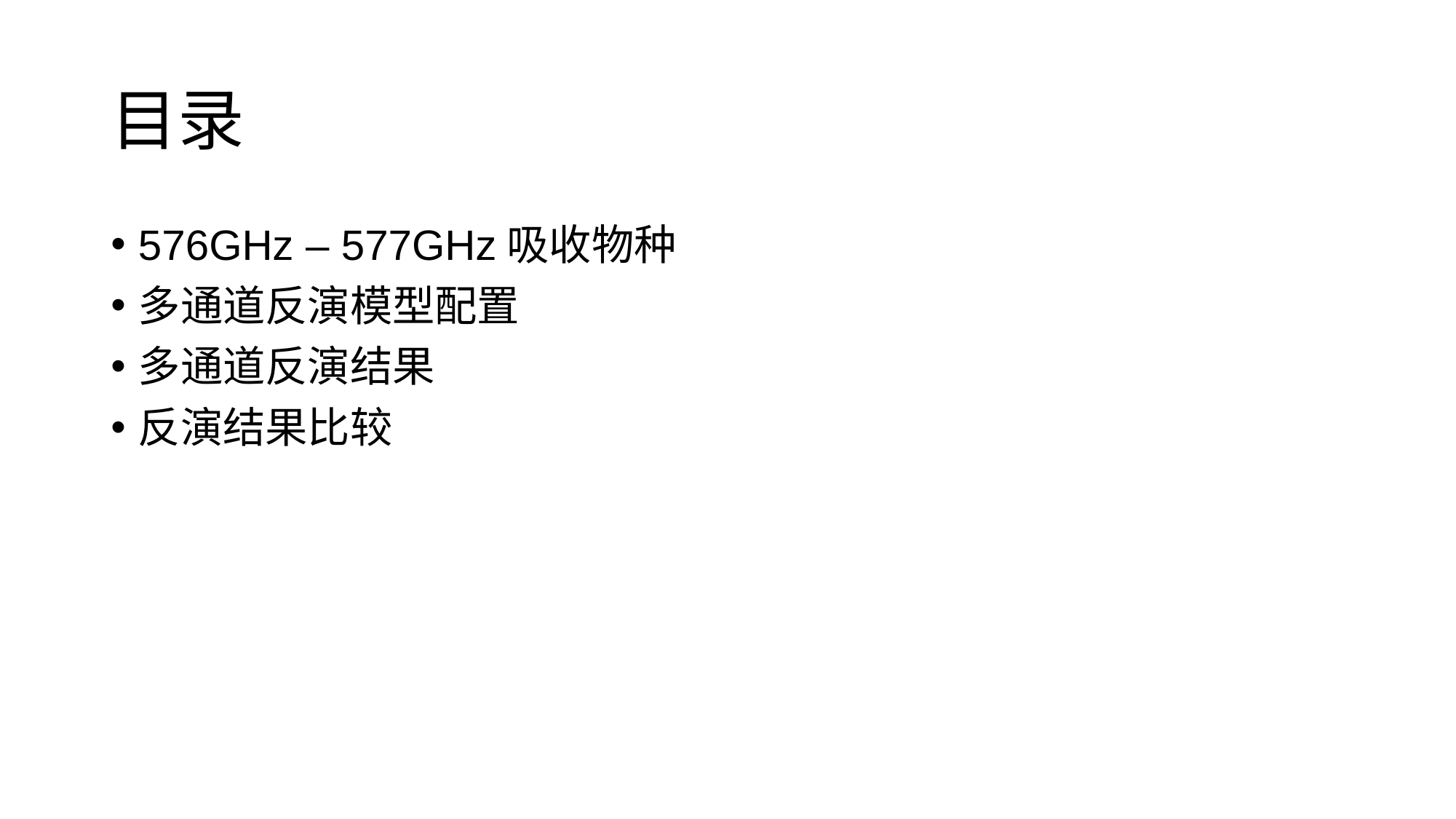

# 目录
576GHz – 577GHz吸收物种
多通道反演模型配置
多通道反演结果
反演结果比较